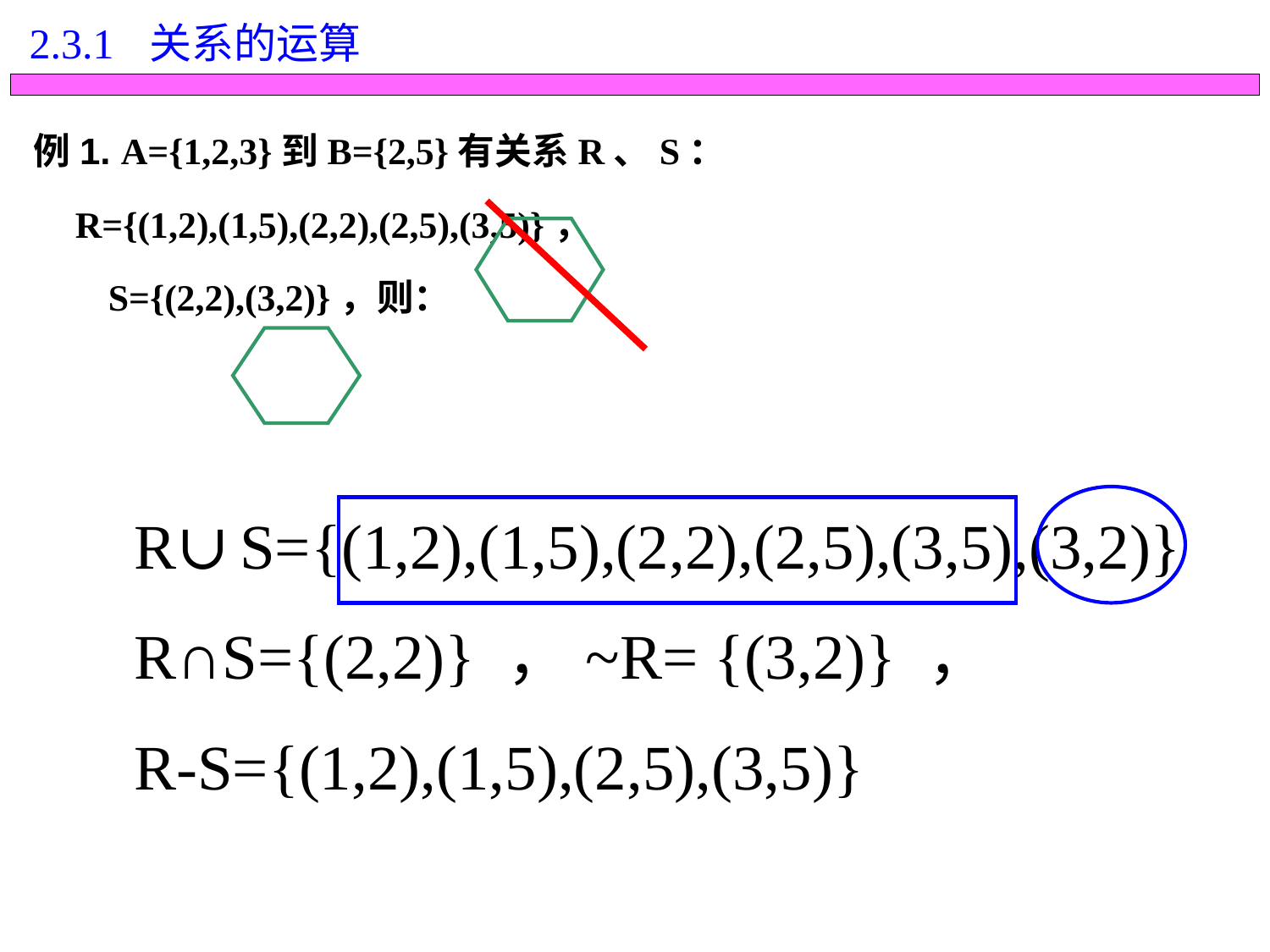

2.3.1 关系的运算

例1. A={1,2,3}到B={2,5}有关系R、S：
    R={(1,2),(1,5),(2,2),(2,5),(3,5)}，
        S={(2,2),(3,2)}，则：

R∪S={(1,2),(1,5),(2,2),(2,5),(3,5),(3,2)}
R∩S={(2,2)} ，~R= {(3,2)} ，
R-S={(1,2),(1,5),(2,5),(3,5)}